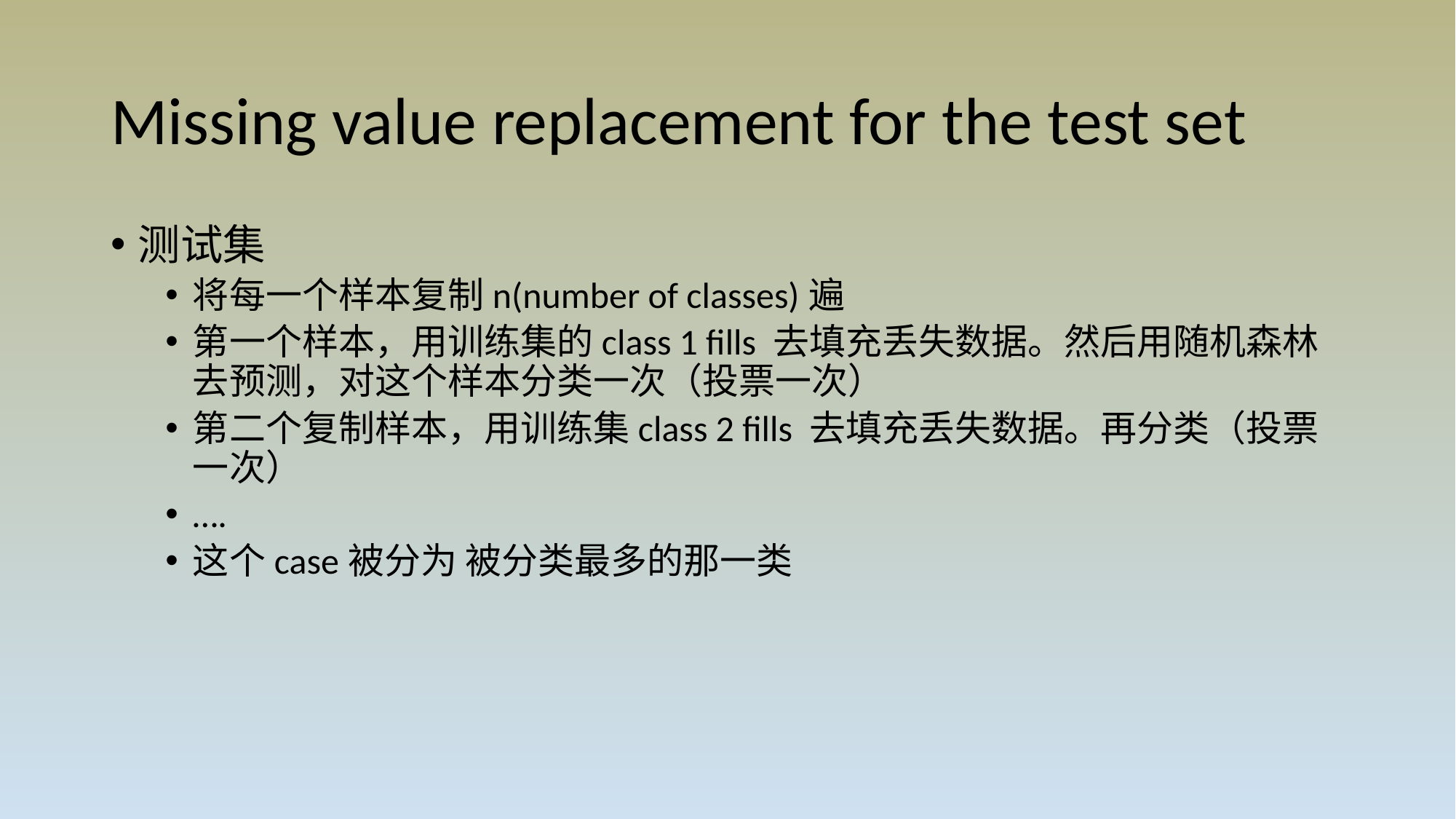

# Missing value replacement for the test set
测试集
将每一个样本复制n(number of classes)遍
第一个样本，用训练集的class 1 fills 去填充丢失数据。然后用随机森林去预测，对这个样本分类一次（投票一次）
第二个复制样本，用训练集class 2 fills 去填充丢失数据。再分类（投票一次）
….
这个case被分为 被分类最多的那一类